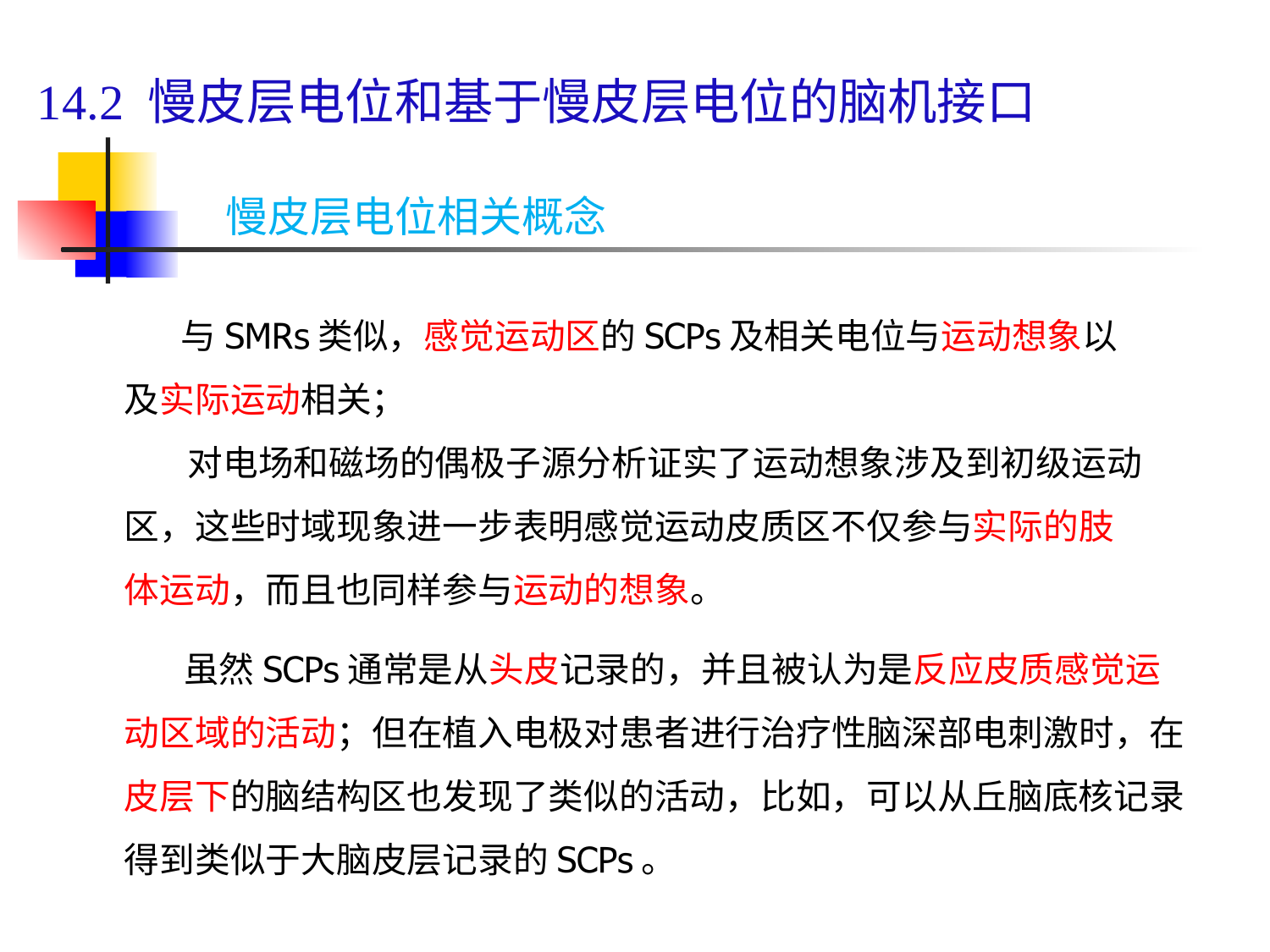

# 14.2 慢皮层电位和基于慢皮层电位的脑机接口
慢皮层电位相关概念
      与SMRs类似，感觉运动区的SCPs及相关电位与运动想象以及实际运动相关；
       对电场和磁场的偶极子源分析证实了运动想象涉及到初级运动区，这些时域现象进一步表明感觉运动皮质区不仅参与实际的肢体运动，而且也同样参与运动的想象。
性能比较
       虽然SCPs通常是从头皮记录的，并且被认为是反应皮质感觉运动区域的活动；但在植入电极对患者进行治疗性脑深部电刺激时，在皮层下的脑结构区也发现了类似的活动，比如，可以从丘脑底核记录得到类似于大脑皮层记录的SCPs。